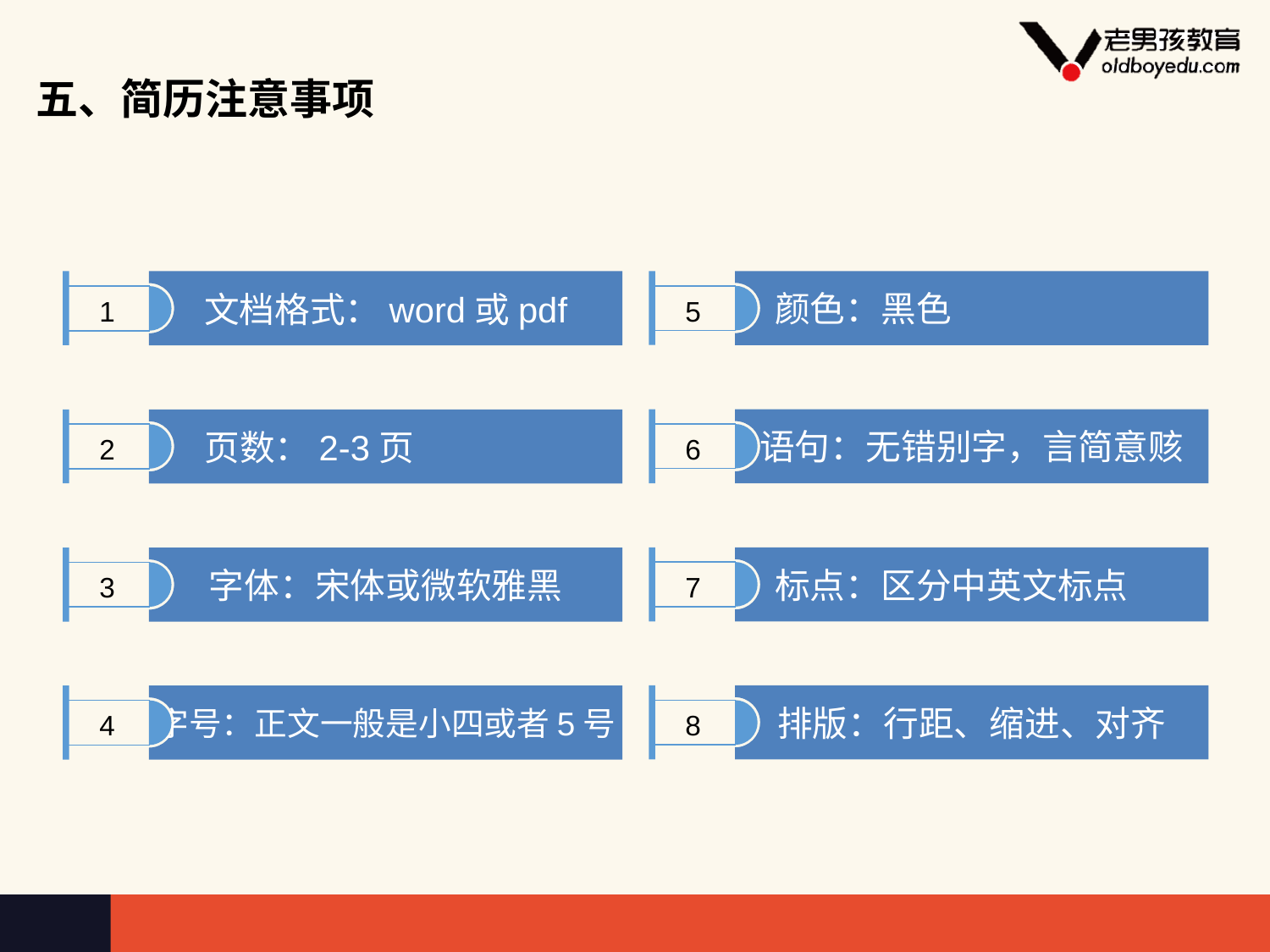

五、简历注意事项

    颜色：黑色

文档格式：word或pdf
5
1

语句：无错别字，言简意赅

      页数：2-3页
6
2

    标点：区分中英文标点

字体：宋体或微软雅黑
7
3

排版：行距、缩进、对齐

字号：正文一般是小四或者5号
8
4